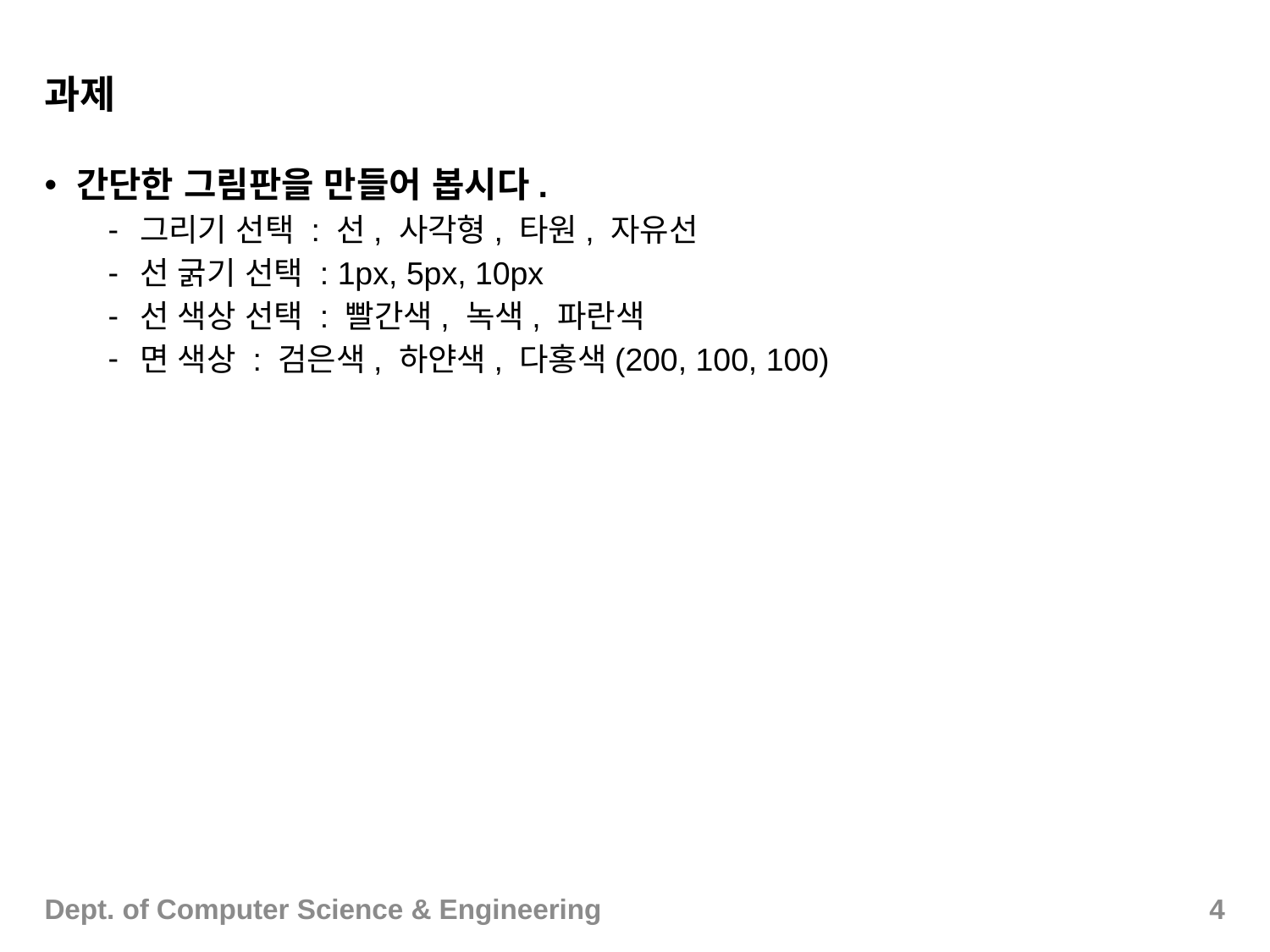

# 과제
간단한 그림판을 만들어 봅시다.
그리기 선택 : 선, 사각형, 타원, 자유선
선 굵기 선택 : 1px, 5px, 10px
선 색상 선택 : 빨간색, 녹색, 파란색
면 색상 : 검은색, 하얀색, 다홍색(200, 100, 100)
Dept. of Computer Science & Engineering
4